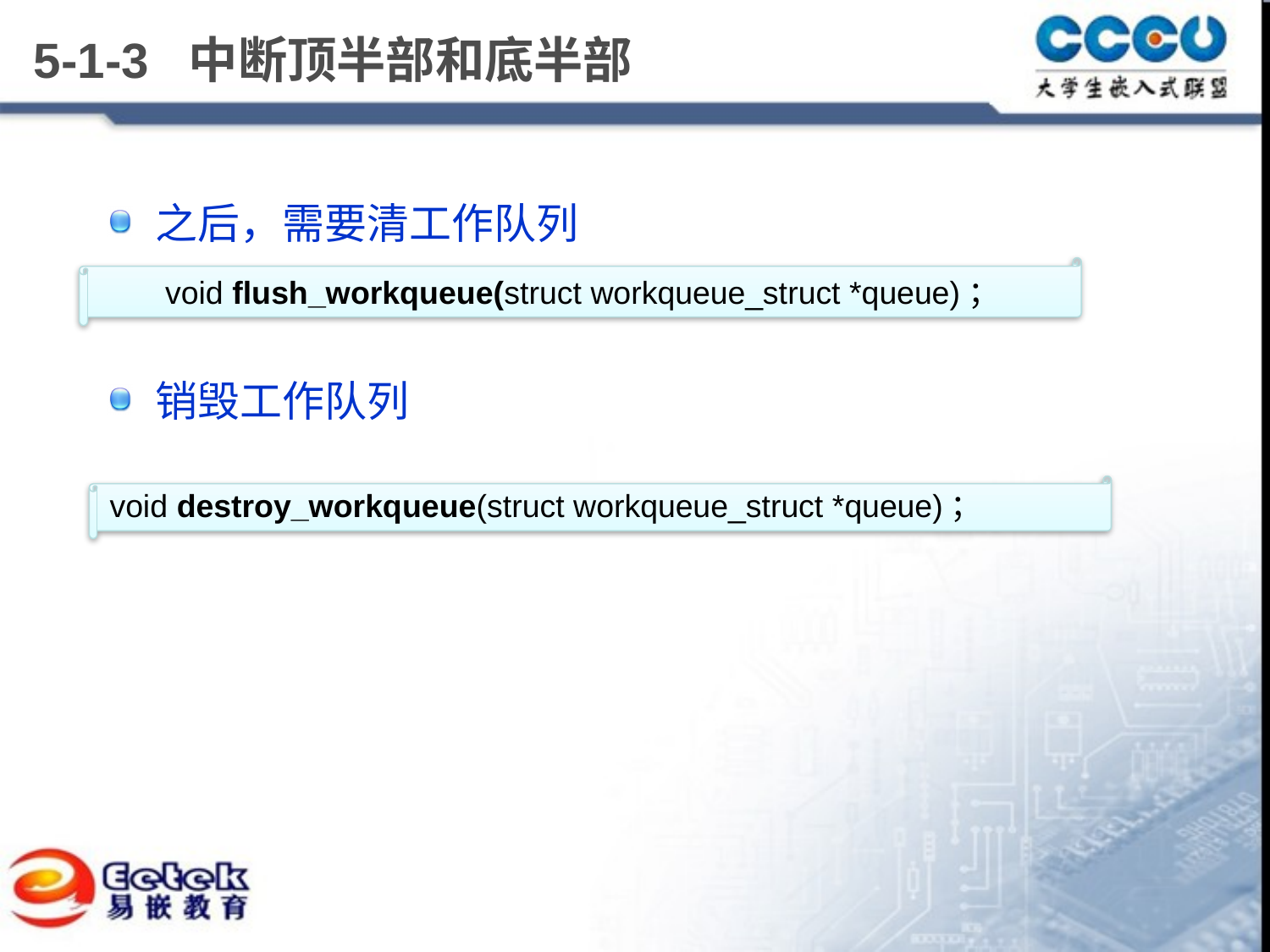

# 5-1-3  中断顶半部和底半部
之后，需要清工作队列

销毁工作队列

void flush_workqueue(struct workqueue_struct *queue)；
void destroy_workqueue(struct workqueue_struct *queue)；